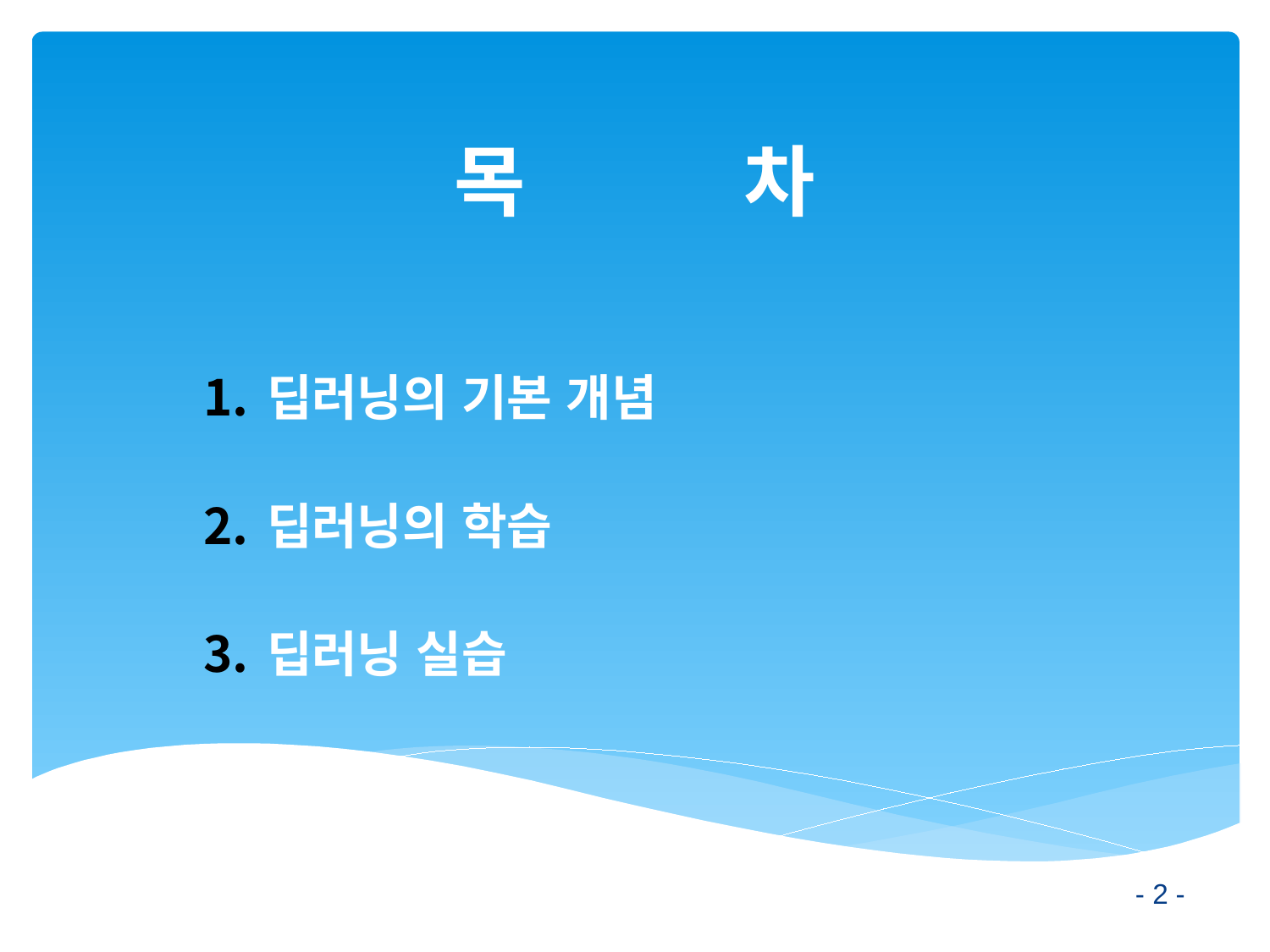

# 목          차
딥러닝의 기본 개념
딥러닝의 학습
딥러닝 실습
- 2 -